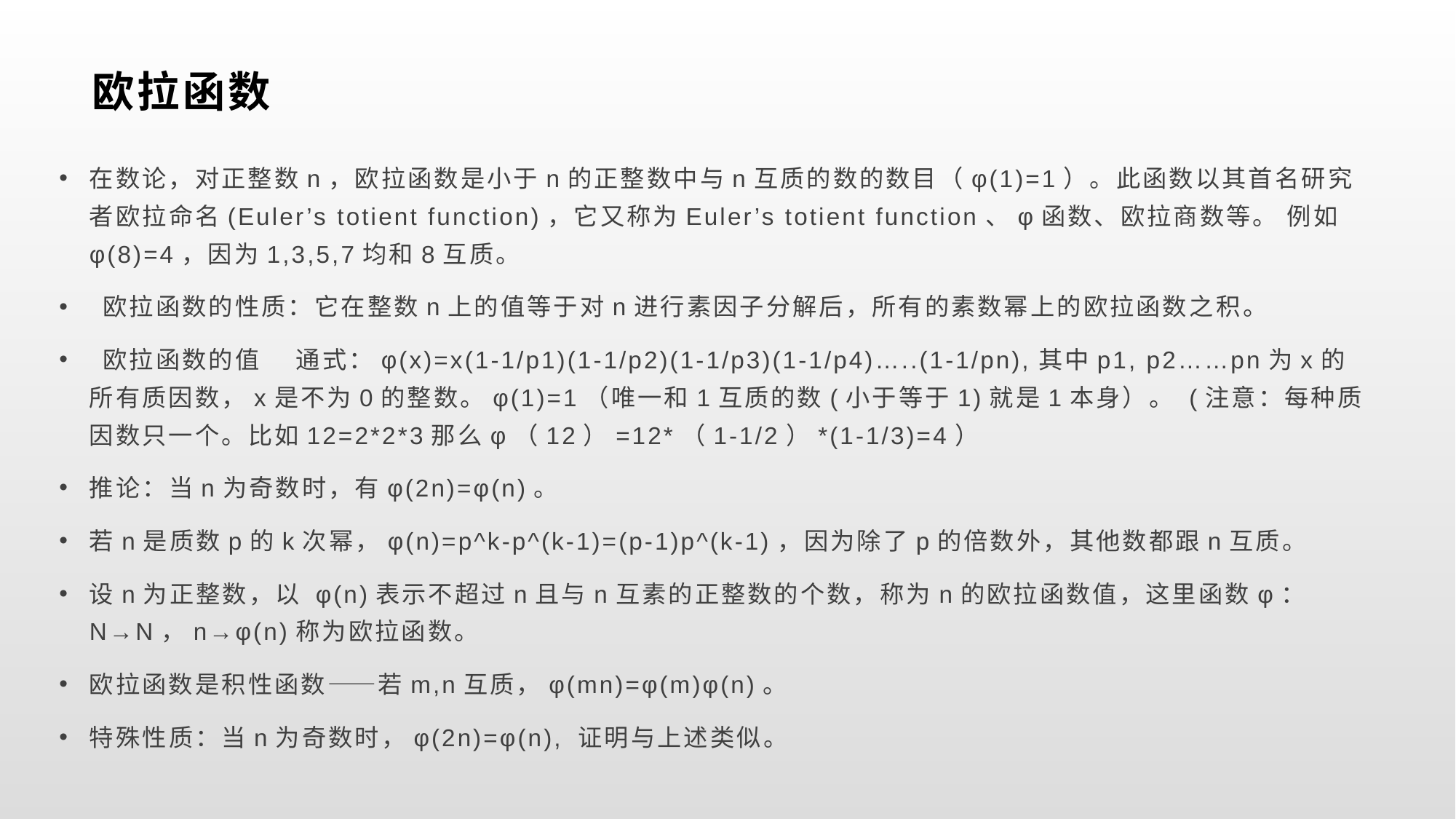

# 欧拉函数
在数论，对正整数n，欧拉函数是小于n的正整数中与n互质的数的数目（φ(1)=1）。此函数以其首名研究者欧拉命名(Euler’s totient function)，它又称为Euler’s totient function、φ函数、欧拉商数等。 例如φ(8)=4，因为1,3,5,7均和8互质。
 欧拉函数的性质：它在整数n上的值等于对n进行素因子分解后，所有的素数幂上的欧拉函数之积。
 欧拉函数的值 　通式：φ(x)=x(1-1/p1)(1-1/p2)(1-1/p3)(1-1/p4)…..(1-1/pn),其中p1, p2……pn为x的所有质因数，x是不为0的整数。φ(1)=1（唯一和1互质的数(小于等于1)就是1本身）。 (注意：每种质因数只一个。比如12=2*2*3那么φ（12）=12*（1-1/2）*(1-1/3)=4）
推论：当n为奇数时，有φ(2n)=φ(n)。
若n是质数p的k次幂，φ(n)=p^k-p^(k-1)=(p-1)p^(k-1)，因为除了p的倍数外，其他数都跟n互质。
设n为正整数，以 φ(n)表示不超过n且与n互素的正整数的个数，称为n的欧拉函数值，这里函数φ：N→N，n→φ(n)称为欧拉函数。
欧拉函数是积性函数——若m,n互质，φ(mn)=φ(m)φ(n)。
特殊性质：当n为奇数时，φ(2n)=φ(n), 证明与上述类似。